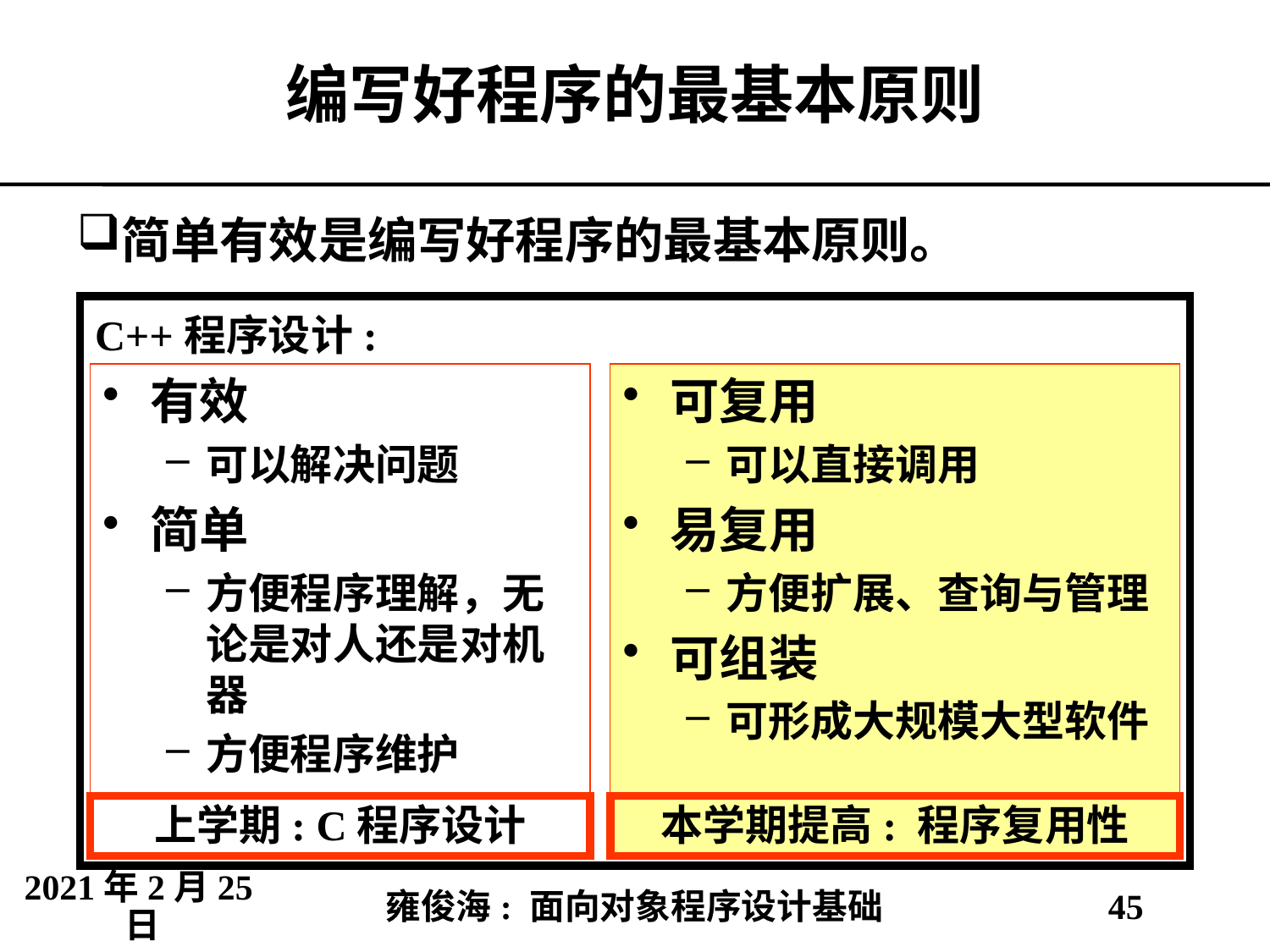

# 编写好程序的最基本原则

简单有效是编写好程序的最基本原则。

C++程序设计:
有效
可以解决问题
简单
方便程序理解，无论是对人还是对机器
方便程序维护
上学期: C程序设计
可复用
可以直接调用
易复用
方便扩展、查询与管理
可组装
可形成大规模大型软件
本学期提高: 程序复用性
2021年2月25日
雍俊海: 面向对象程序设计基础
45